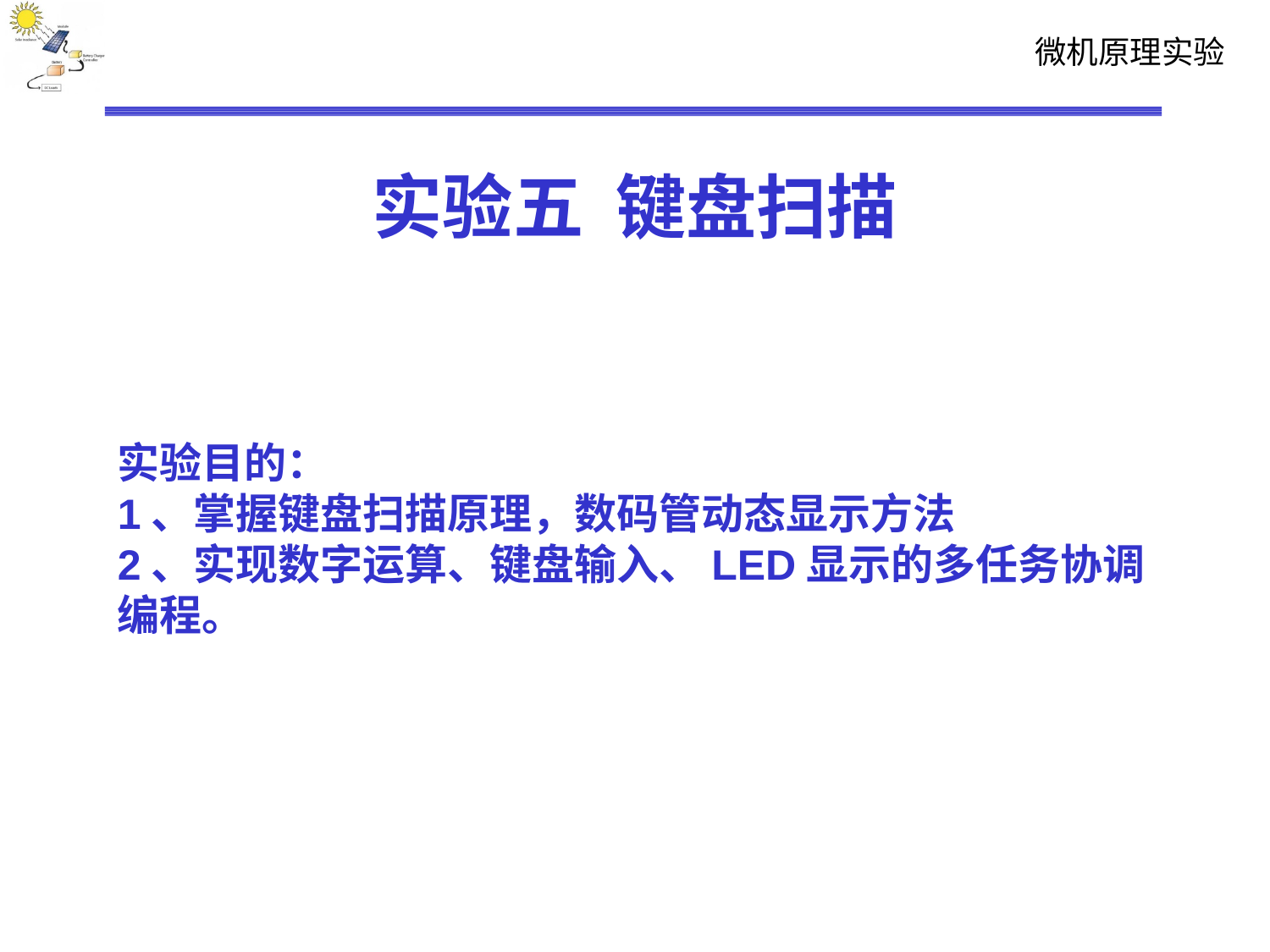

实验五  键盘扫描
实验目的：
1、掌握键盘扫描原理，数码管动态显示方法
2、实现数字运算、键盘输入、LED显示的多任务协调编程。